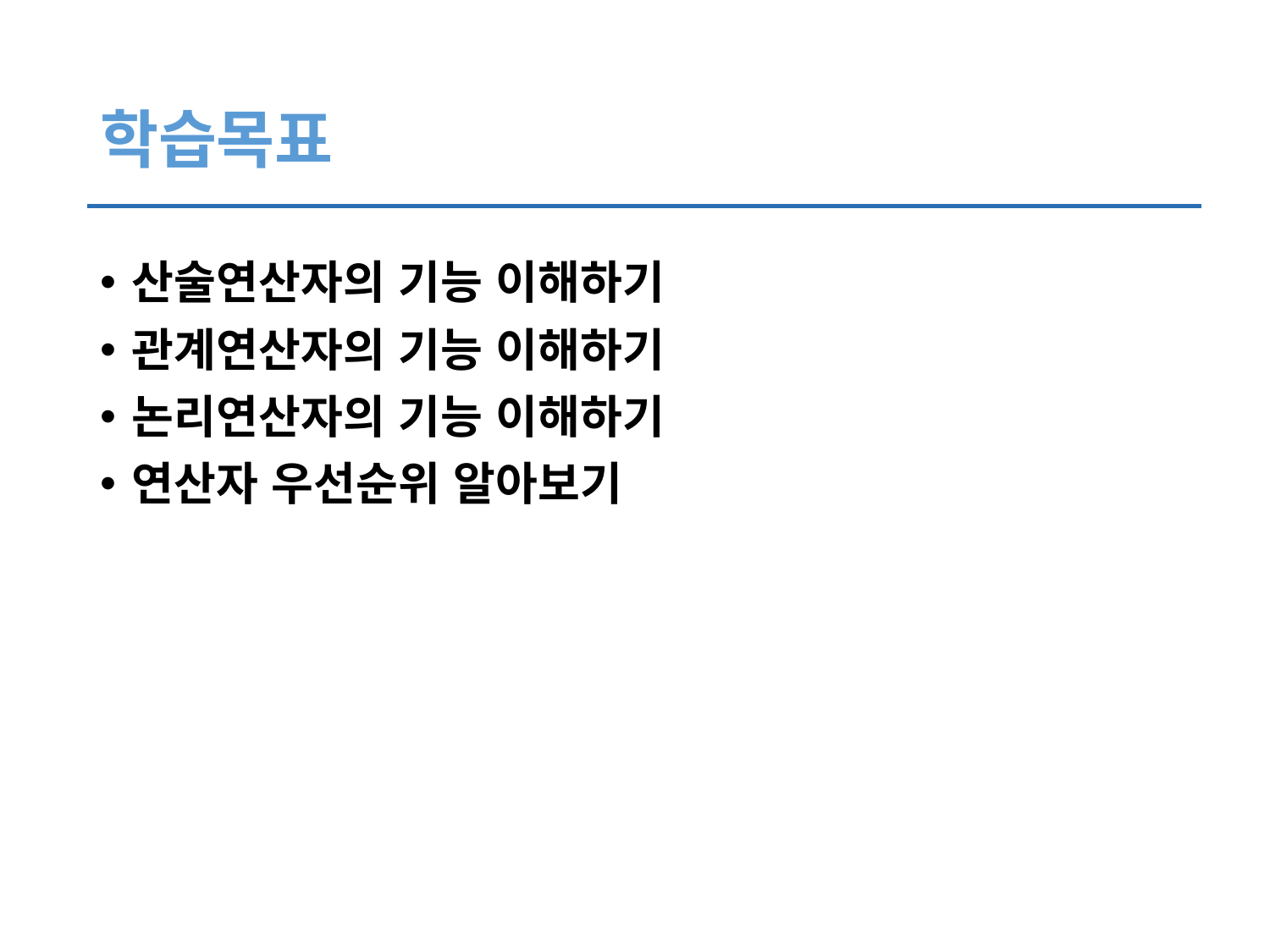

# 학습목표
산술연산자의 기능 이해하기
관계연산자의 기능 이해하기
논리연산자의 기능 이해하기
연산자 우선순위 알아보기